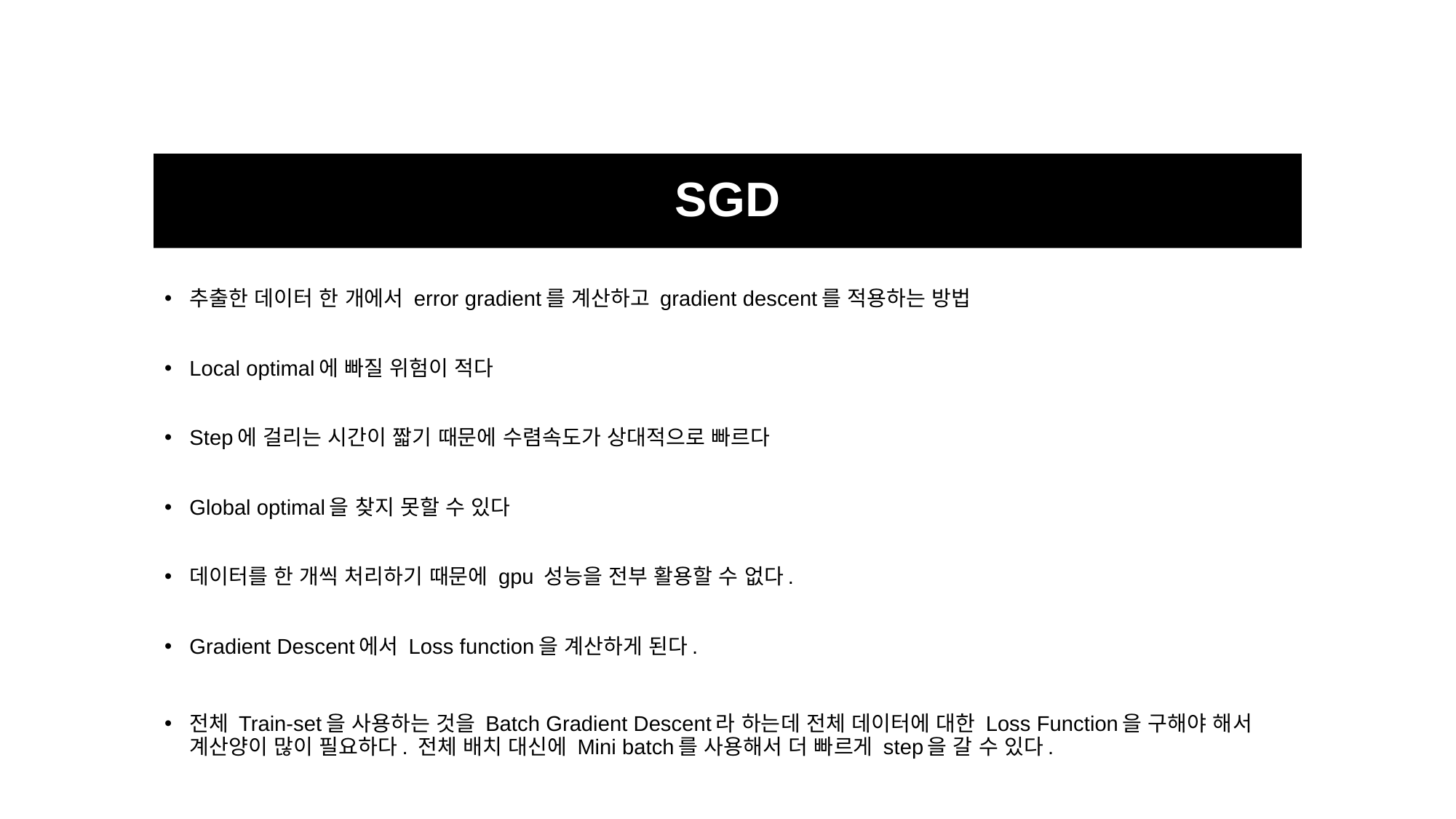

# SGD
추출한 데이터 한 개에서 error gradient를 계산하고 gradient descent를 적용하는 방법

Local optimal에 빠질 위험이 적다

Step에 걸리는 시간이 짧기 때문에 수렴속도가 상대적으로 빠르다

Global optimal을 찾지 못할 수 있다

데이터를 한 개씩 처리하기 때문에 gpu 성능을 전부 활용할 수 없다.

Gradient Descent에서 Loss function을 계산하게 된다.

전체 Train-set을 사용하는 것을 Batch Gradient Descent라 하는데 전체 데이터에 대한 Loss Function을 구해야 해서 계산양이 많이 필요하다. 전체 배치 대신에 Mini batch를 사용해서 더 빠르게 step을 갈 수 있다.